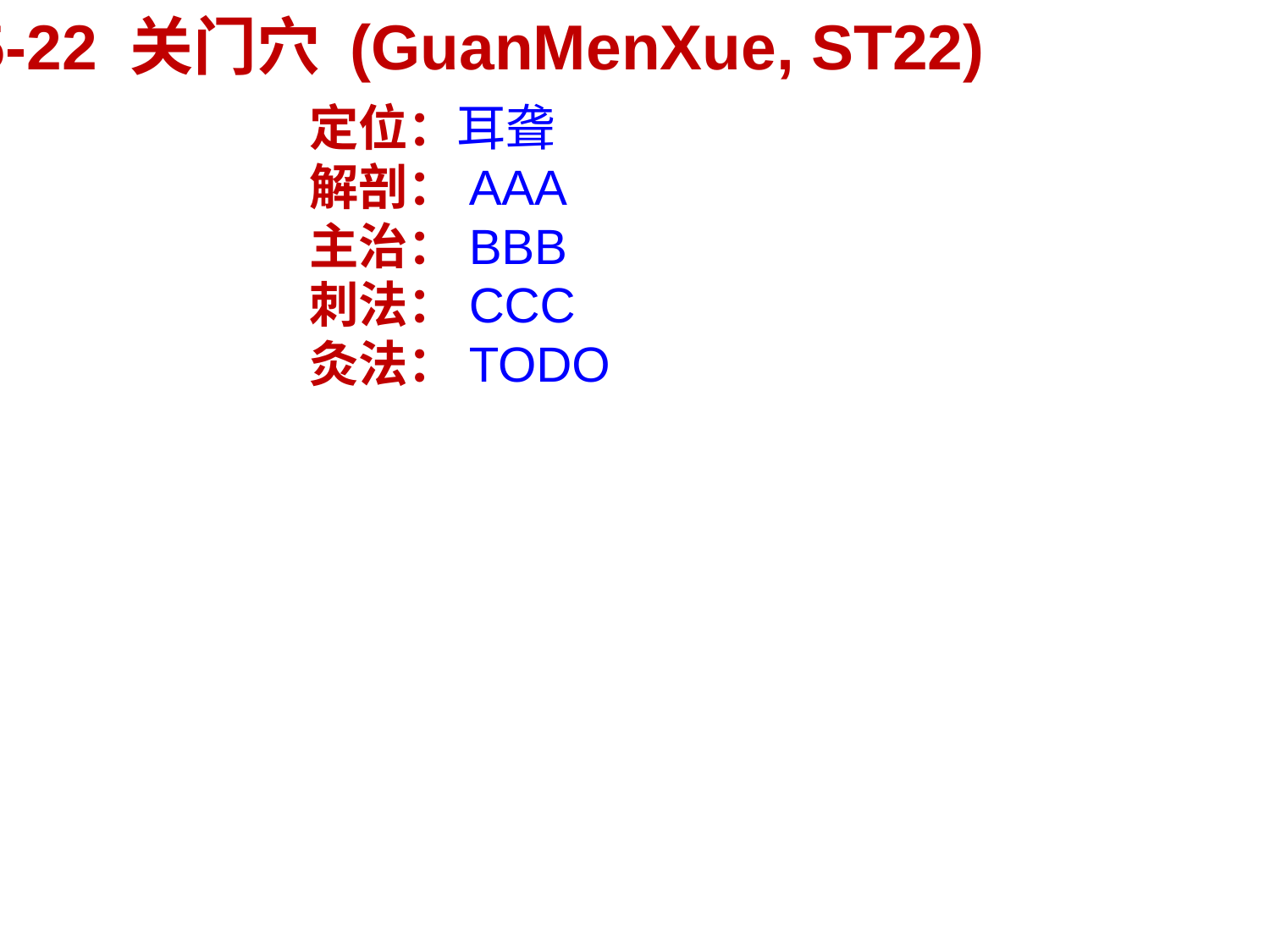

45-22 关门穴 (GuanMenXue, ST22)
定位：耳聋
解剖：AAA
主治：BBB
刺法：CCC
灸法：TODO